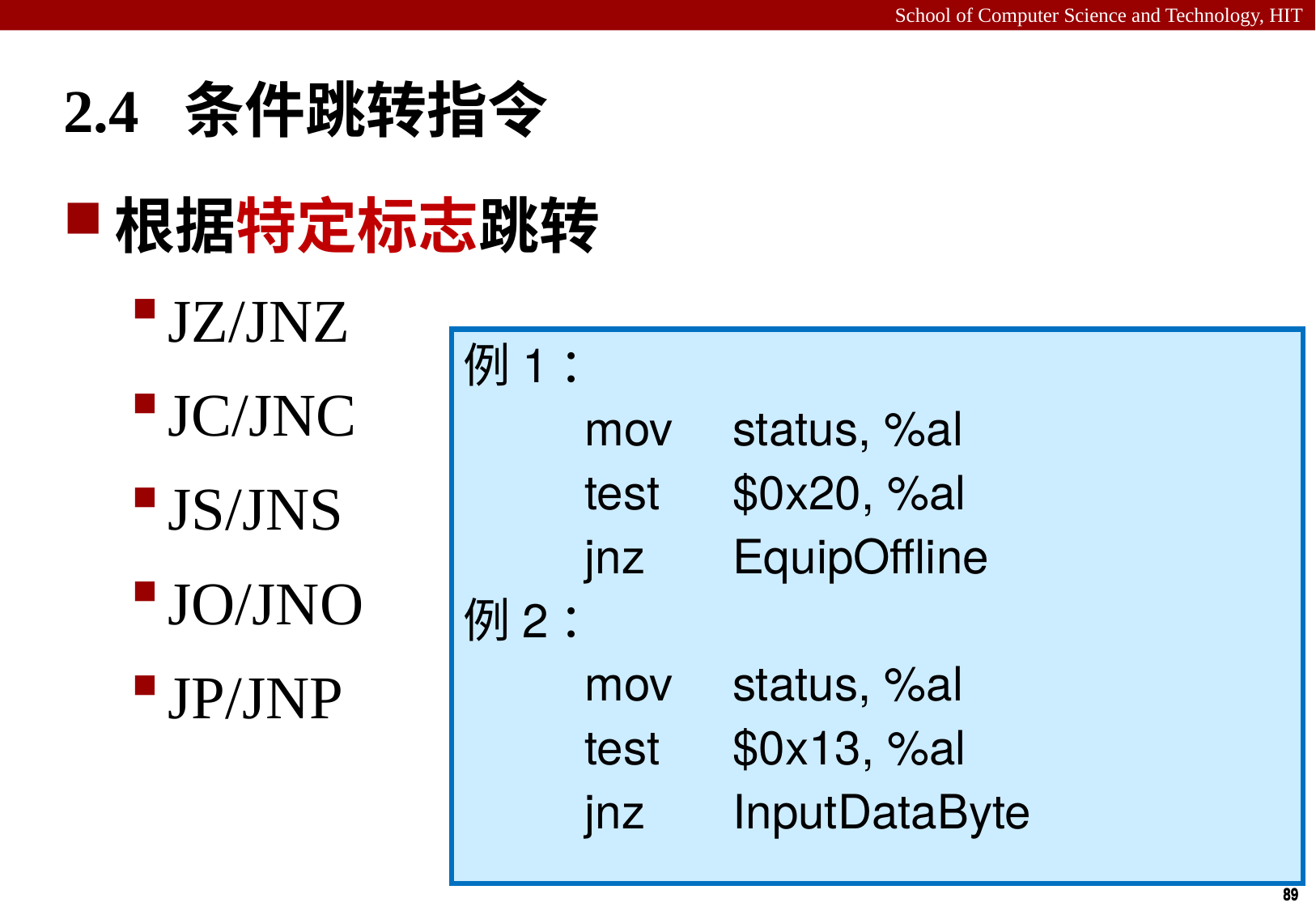

# 2.4  条件跳转指令
根据特定标志跳转
JZ/JNZ
JC/JNC
JS/JNS
JO/JNO
JP/JNP
例1：
	mov	  status, %al
	test	  $0x20, %al
	jnz	  EquipOffline
例2：
	mov	  status, %al
	test	  $0x13, %al
	jnz	  InputDataByte